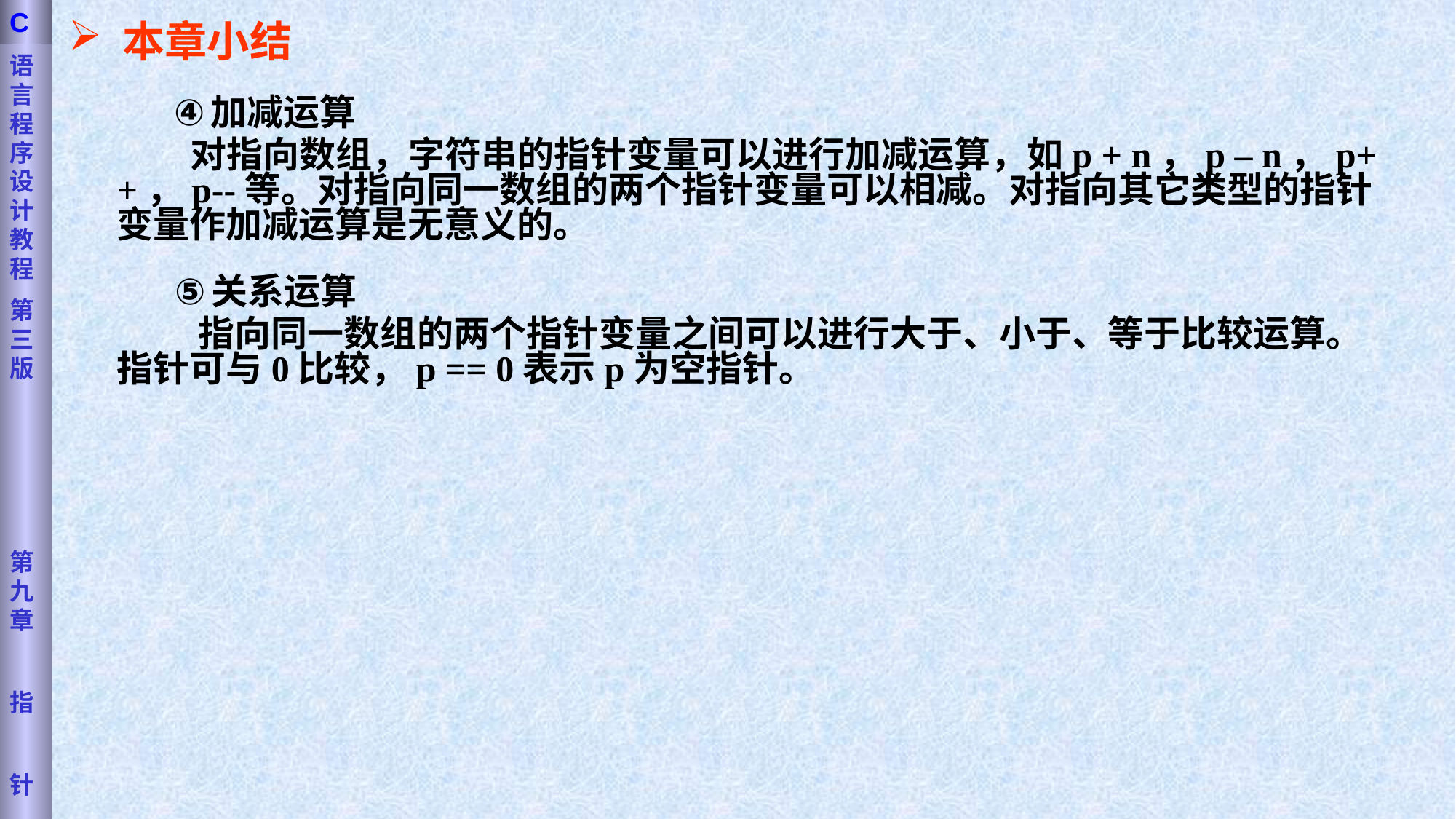

语言程序设计教程
第三版

第九章

指

针
C
 本章小结
加减运算
    对指向数组，字符串的指针变量可以进行加减运算，如p + n，p – n，p++，p--等。对指向同一数组的两个指针变量可以相减。对指向其它类型的指针变量作加减运算是无意义的。
关系运算
     指向同一数组的两个指针变量之间可以进行大于、小于、等于比较运算。指针可与0比较，p == 0表示p为空指针。